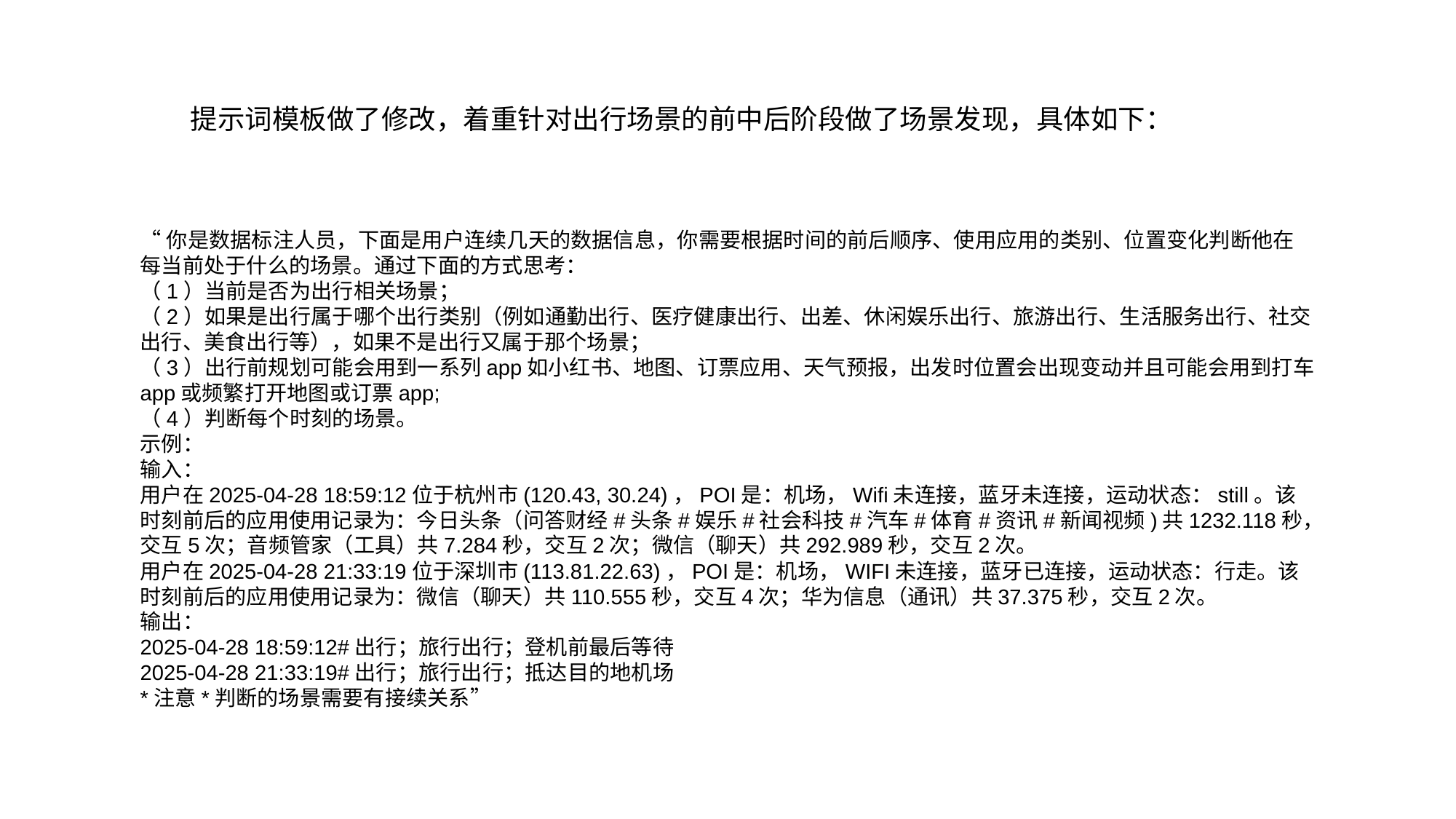

提示词模板做了修改，着重针对出行场景的前中后阶段做了场景发现，具体如下：
“你是数据标注人员，下面是用户连续几天的数据信息，你需要根据时间的前后顺序、使用应用的类别、位置变化判断他在每当前处于什么的场景。通过下面的方式思考：
（1）当前是否为出行相关场景；
（2）如果是出行属于哪个出行类别（例如通勤出行、医疗健康出行、出差、休闲娱乐出行、旅游出行、生活服务出行、社交出行、美食出行等），如果不是出行又属于那个场景；
（3）出行前规划可能会用到一系列app如小红书、地图、订票应用、天气预报，出发时位置会出现变动并且可能会用到打车app或频繁打开地图或订票app;
（4）判断每个时刻的场景。
示例：
输入：
用户在2025-04-28 18:59:12位于杭州市(120.43, 30.24)，POI是：机场，Wifi未连接，蓝牙未连接，运动状态：still。该时刻前后的应用使用记录为：今日头条（问答财经#头条#娱乐#社会科技#汽车#体育#资讯#新闻视频)共1232.118秒，交互5次；音频管家（工具）共7.284秒，交互2次；微信（聊天）共292.989秒，交互2次。
用户在2025-04-28 21:33:19位于深圳市(113.81.22.63)，POI是：机场，WIFI未连接，蓝牙已连接，运动状态：行走。该时刻前后的应用使用记录为：微信（聊天）共110.555秒，交互4次；华为信息（通讯）共37.375秒，交互2次。
输出：
2025-04-28 18:59:12#出行；旅行出行；登机前最后等待
2025-04-28 21:33:19#出行；旅行出行；抵达目的地机场
*注意*判断的场景需要有接续关系”